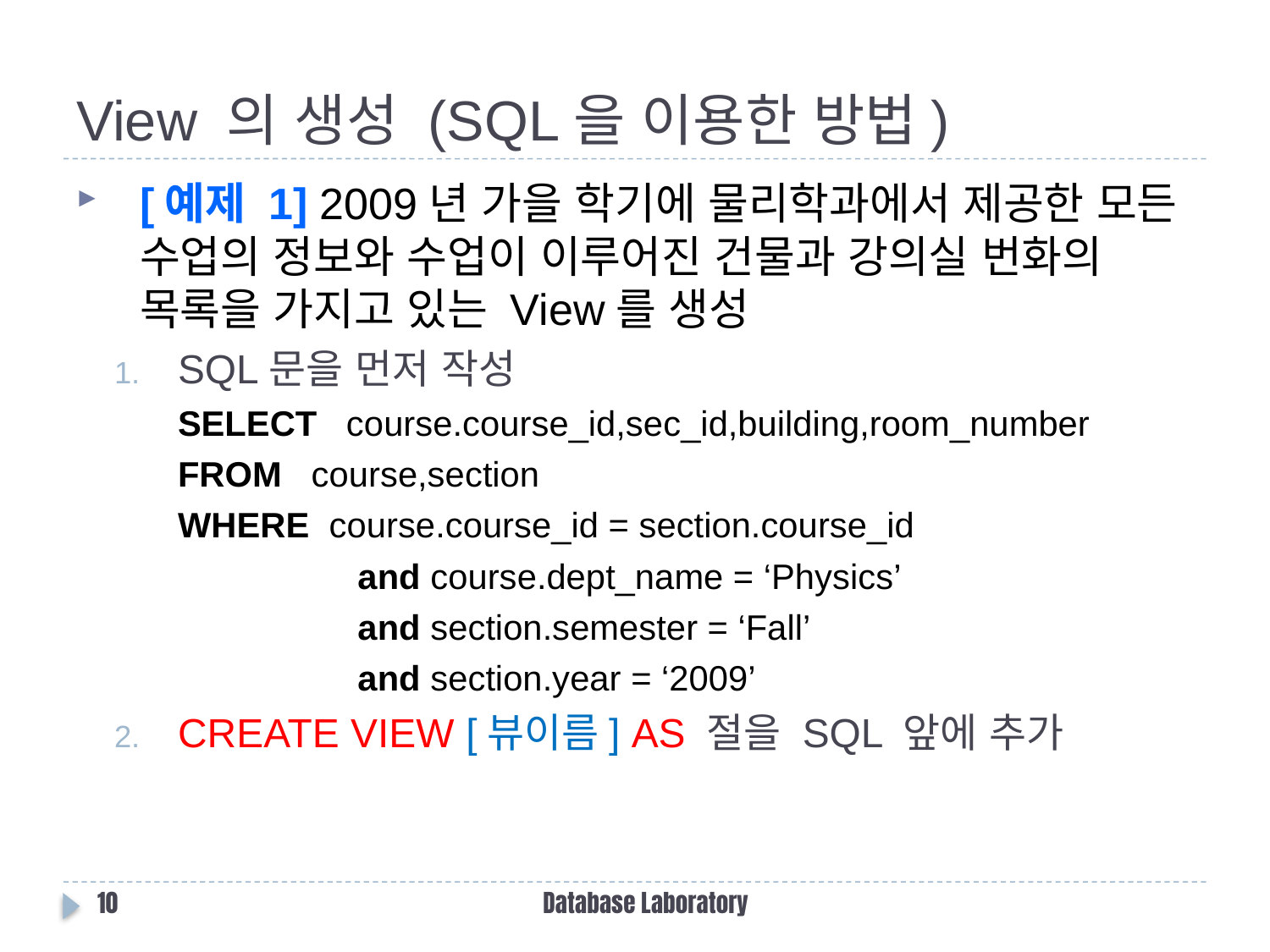

# View 의 생성 (SQL을 이용한 방법)
[예제 1] 2009년 가을 학기에 물리학과에서 제공한 모든 수업의 정보와 수업이 이루어진 건물과 강의실 번화의 목록을 가지고 있는 View를 생성
SQL문을 먼저 작성
SELECT   course.course_id,sec_id,building,room_number
FROM   course,section
WHERE  course.course_id = section.course_id
		and course.dept_name = ‘Physics’
		and section.semester = ‘Fall’
		and section.year = ‘2009’
CREATE VIEW [뷰이름] AS 절을 SQL 앞에 추가
10
Database Laboratory